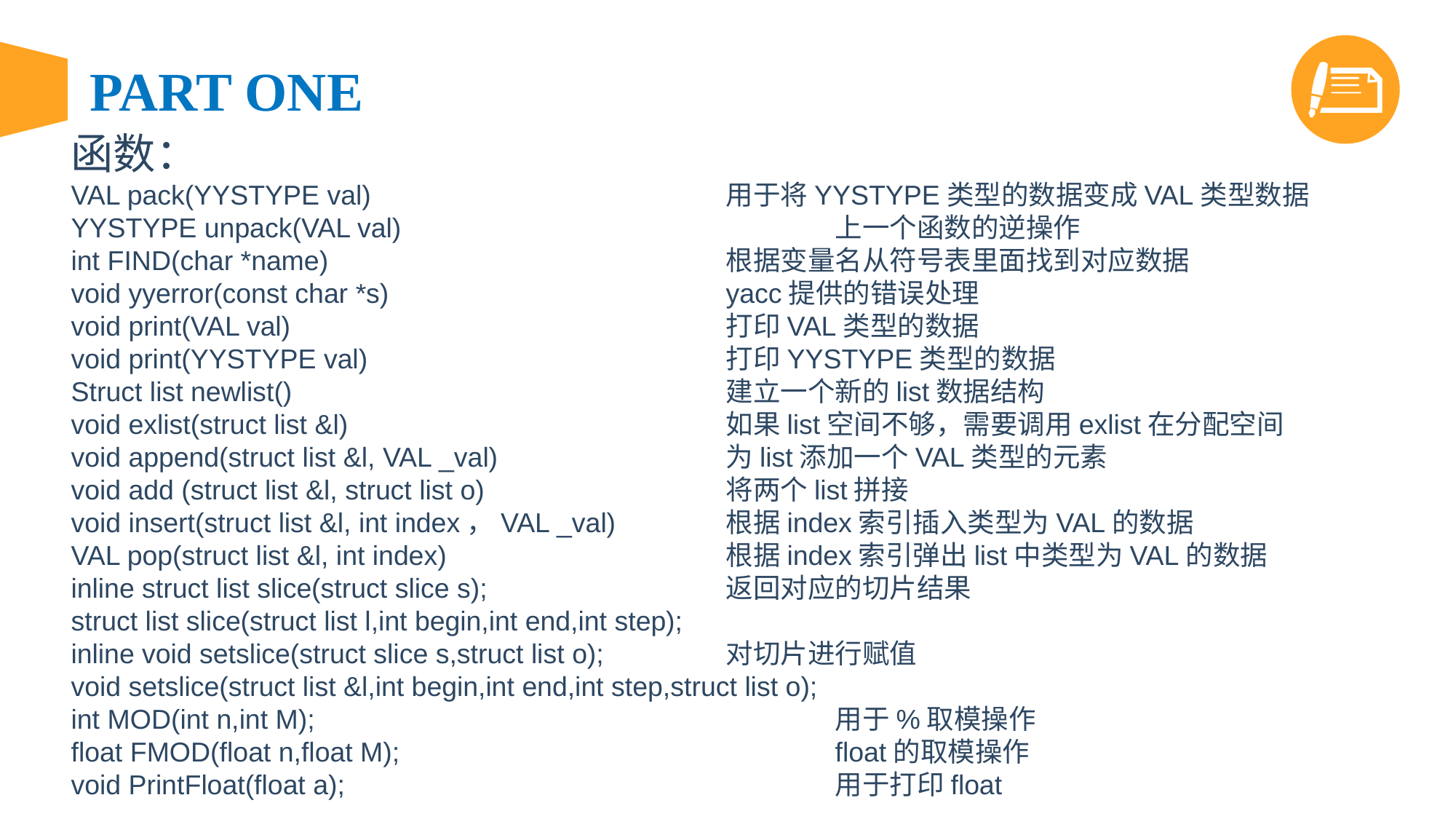

函数：
VAL pack(YYSTYPE val)				用于将YYSTYPE类型的数据变成VAL类型数据
YYSTYPE unpack(VAL val)				上一个函数的逆操作
int FIND(char *name)				根据变量名从符号表里面找到对应数据
void yyerror(const char *s)				yacc提供的错误处理
void print(VAL val)				打印VAL类型的数据
void print(YYSTYPE val)				打印YYSTYPE类型的数据
Struct list newlist()				建立一个新的list数据结构
void exlist(struct list &l)				如果list空间不够，需要调用exlist在分配空间
void append(struct list &l, VAL _val)			为list添加一个VAL类型的元素
void add (struct list &l, struct list o)			将两个list拼接
void insert(struct list &l, int index，VAL _val)		根据index索引插入类型为VAL的数据
VAL pop(struct list &l, int index)			根据index索引弹出list中类型为VAL的数据
inline struct list slice(struct slice s);			返回对应的切片结果
struct list slice(struct list l,int begin,int end,int step);
inline void setslice(struct slice s,struct list o);		对切片进行赋值
void setslice(struct list &l,int begin,int end,int step,struct list o);
int MOD(int n,int M);					用于%取模操作
float FMOD(float n,float M);				float的取模操作
void PrintFloat(float a);					用于打印float